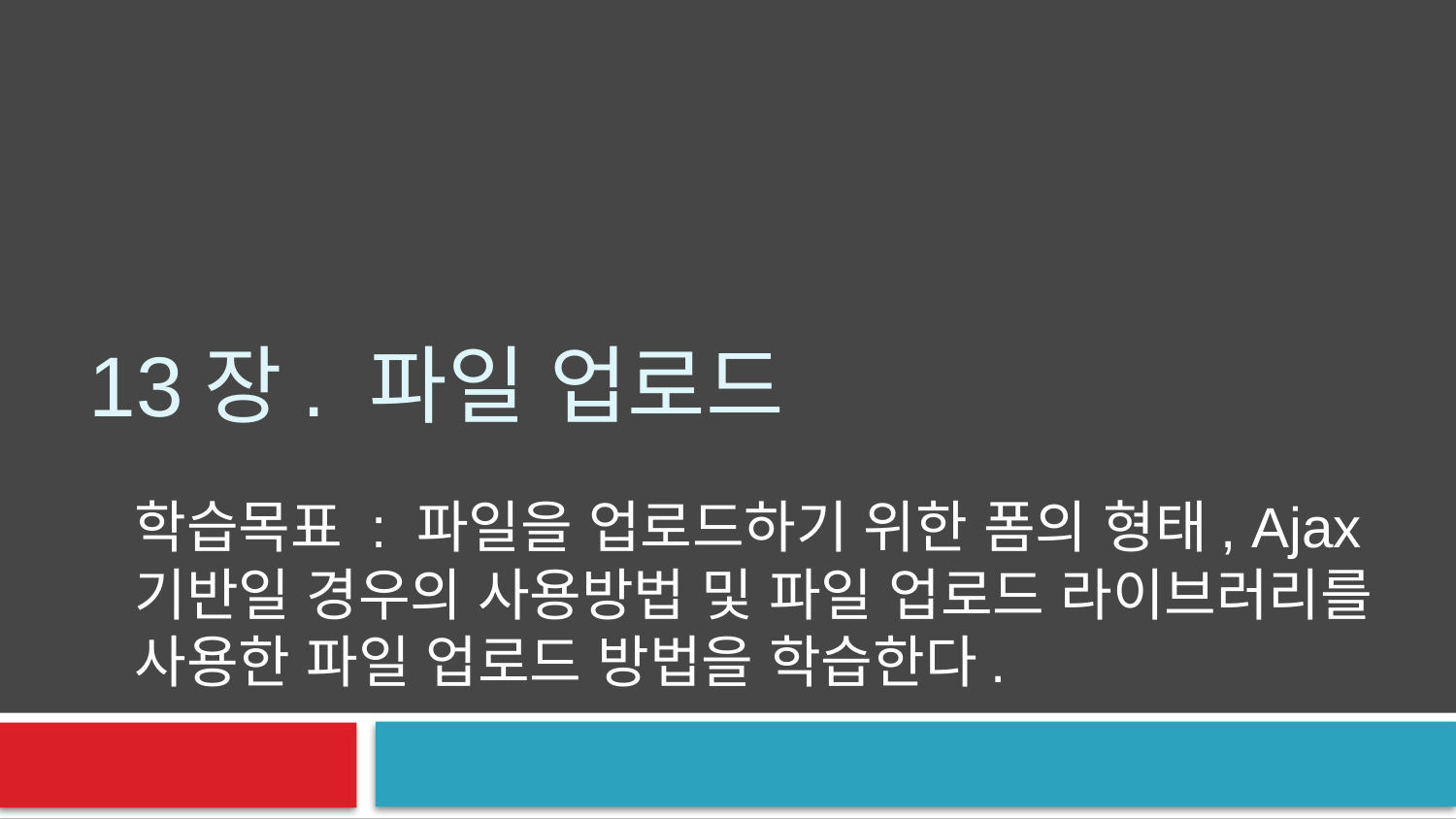

# 13장. 파일 업로드
학습목표 : 파일을 업로드하기 위한 폼의 형태, Ajax기반일 경우의 사용방법 및 파일 업로드 라이브러리를 사용한 파일 업로드 방법을 학습한다.